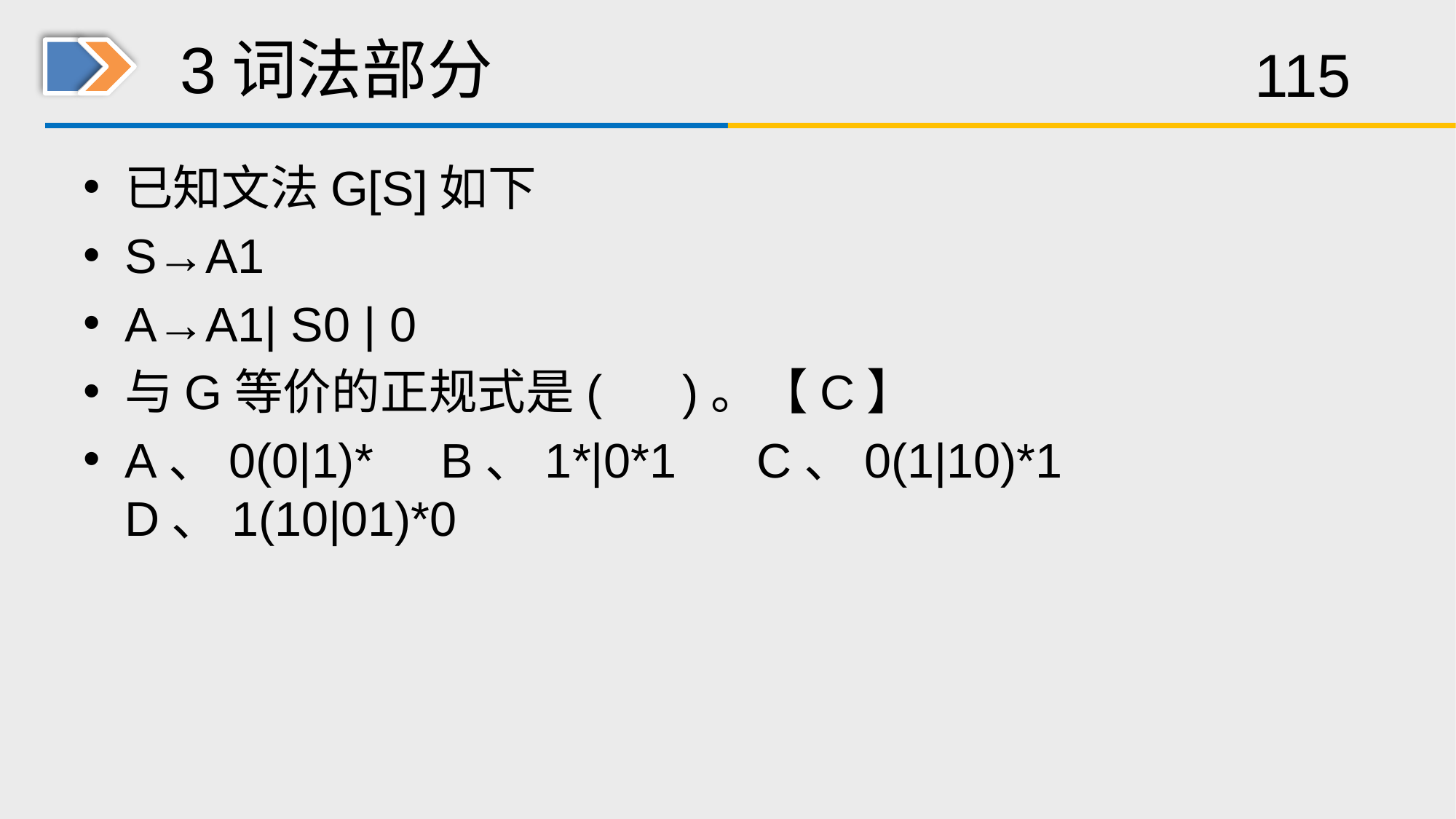

# 3词法部分
115
已知文法G[S]如下
S→A1
A→A1| S0 | 0
与G等价的正规式是(      )。【C】
A、0(0|1)*     B、1*|0*1      C、0(1|10)*1     D、1(10|01)*0